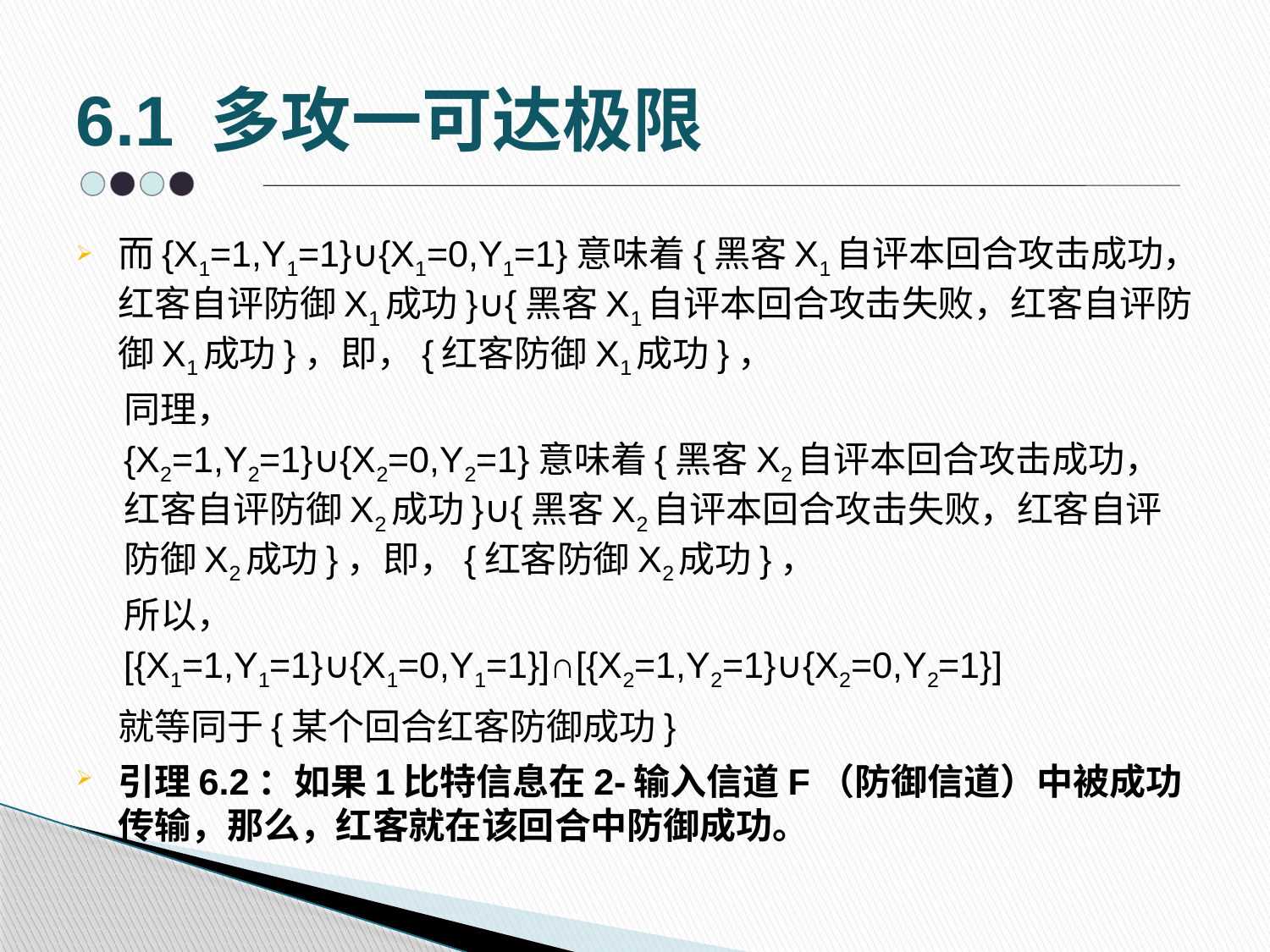

# 6.1 多攻一可达极限

而{X1=1,Y1=1}∪{X1=0,Y1=1}意味着{黑客X1自评本回合攻击成功，红客自评防御X1成功}∪{黑客X1自评本回合攻击失败，红客自评防御X1成功}，即，{红客防御X1成功}，
	同理，
	{X2=1,Y2=1}∪{X2=0,Y2=1}意味着{黑客X2自评本回合攻击成功，红客自评防御X2成功}∪{黑客X2自评本回合攻击失败，红客自评防御X2成功}，即，{红客防御X2成功}，
	所以，
	[{X1=1,Y1=1}∪{X1=0,Y1=1}]∩[{X2=1,Y2=1}∪{X2=0,Y2=1}]
	就等同于{某个回合红客防御成功}
引理6.2：如果1比特信息在2-输入信道F（防御信道）中被成功传输，那么，红客就在该回合中防御成功。